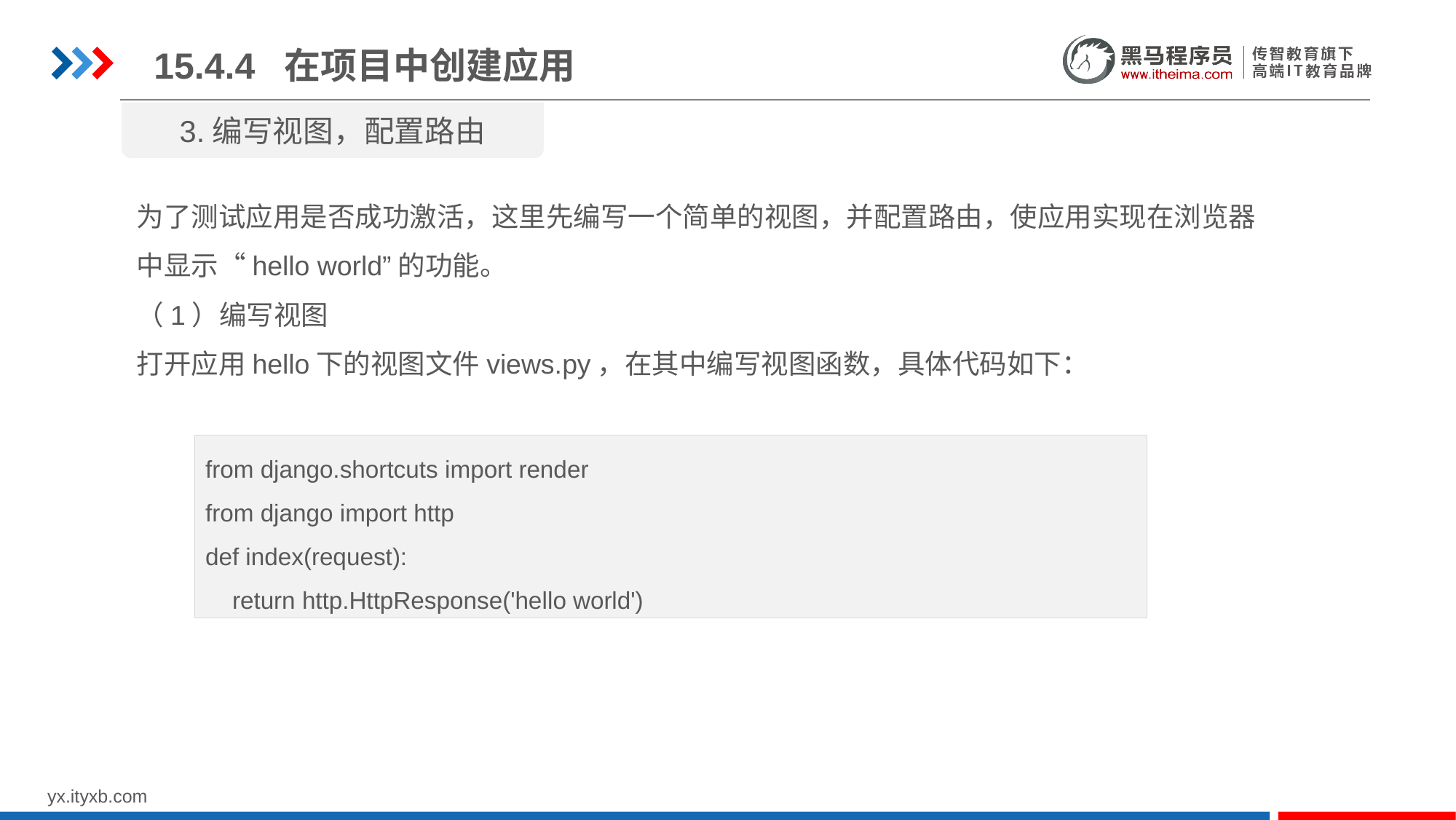

15.4.4  在项目中创建应用

3.编写视图，配置路由
为了测试应用是否成功激活，这里先编写一个简单的视图，并配置路由，使应用实现在浏览器中显示“hello world”的功能。
（1）编写视图
打开应用hello下的视图文件views.py，在其中编写视图函数，具体代码如下：
from django.shortcuts import render
from django import http
def index(request):
    return http.HttpResponse('hello world')